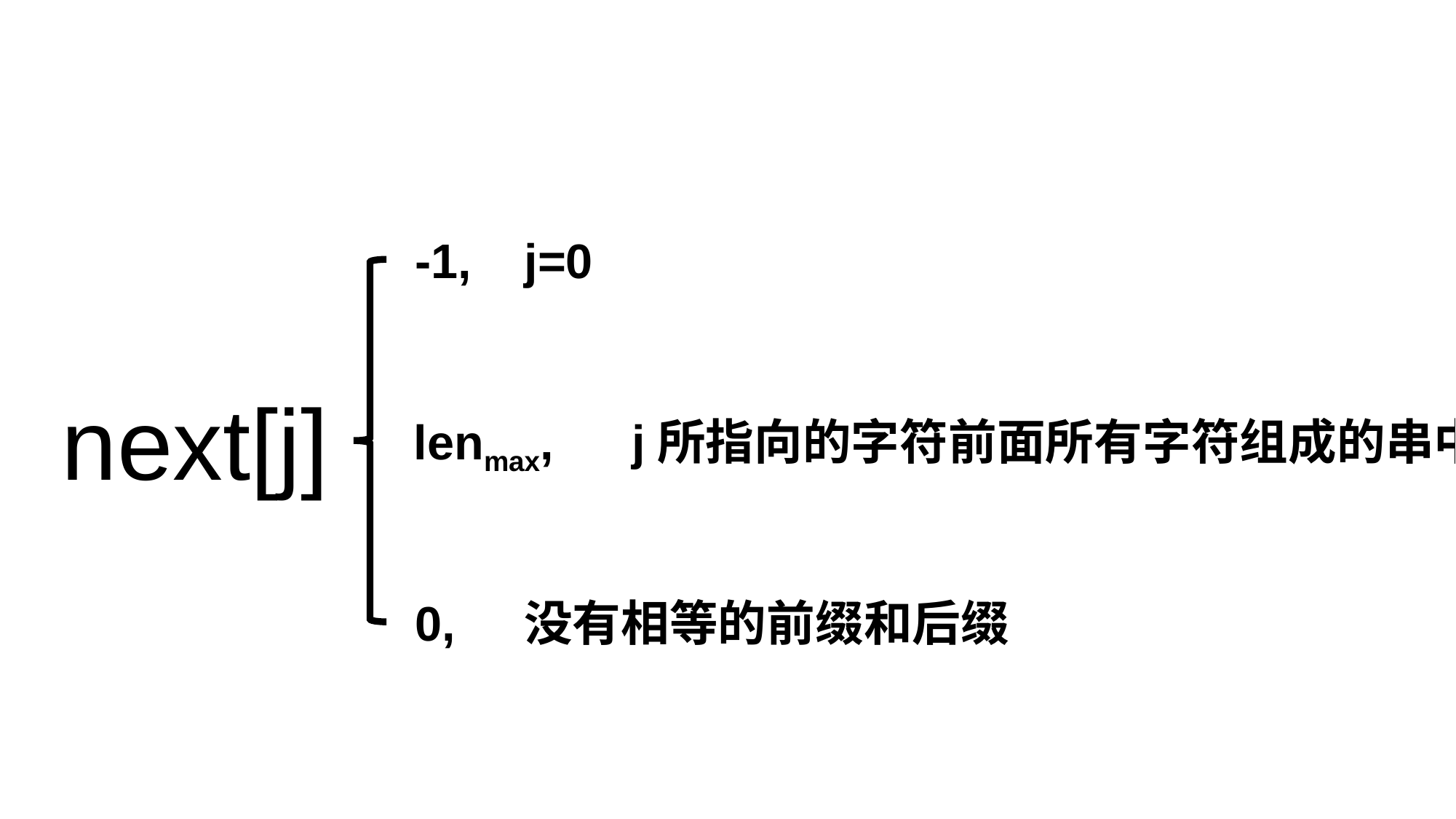

-1,	j=0

next[j]
lenmax,	j所指向的字符前面所有字符组成的串中正确后缀匹配的最长正确前缀的长度
0,	没有相等的前缀和后缀